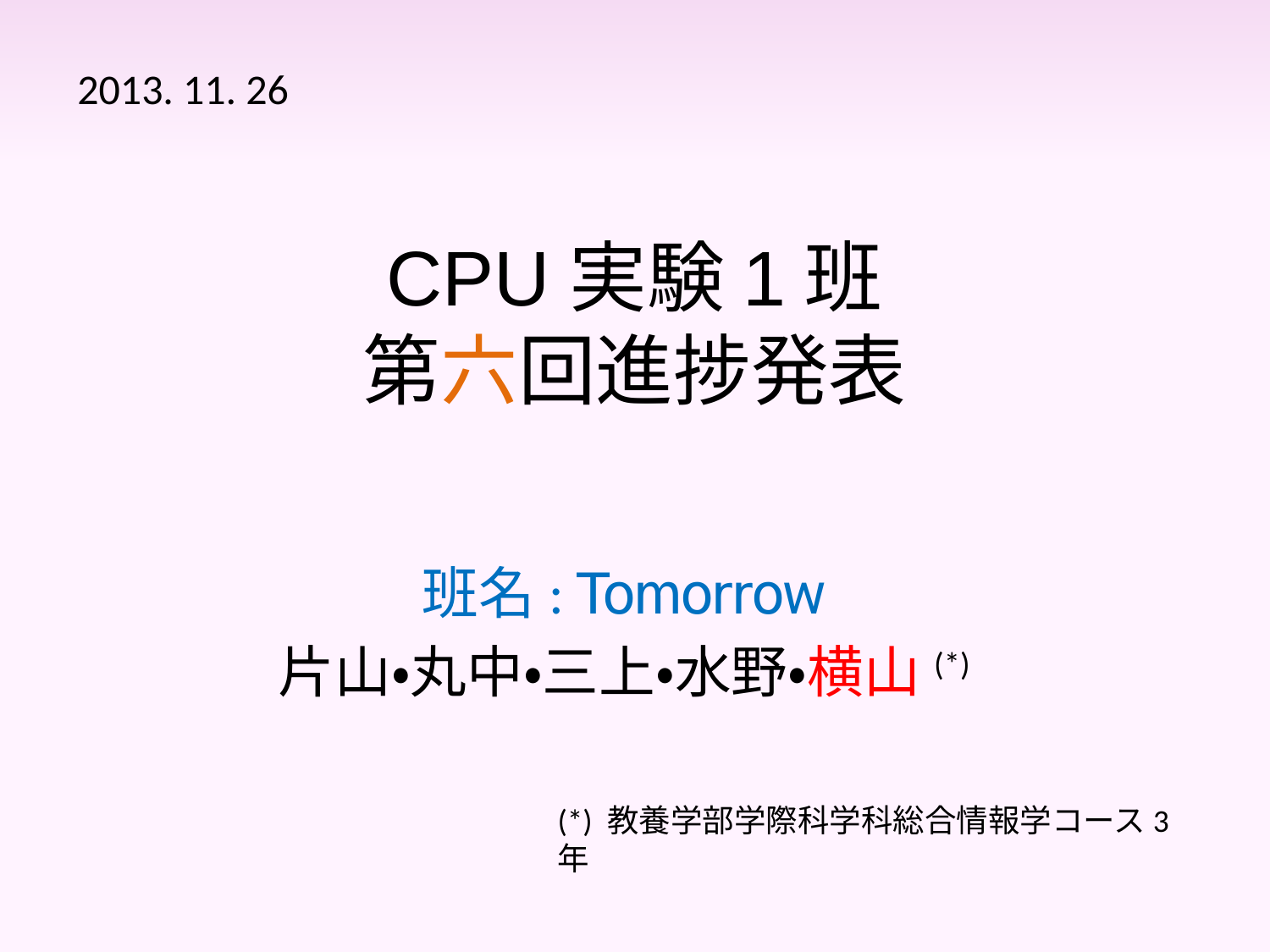

2013. 11. 26
# CPU実験1班 第六回進捗発表

班名: Tomorrow
片山・丸中・三上・水野・横山(*)
(*) 教養学部学際科学科総合情報学コース3年